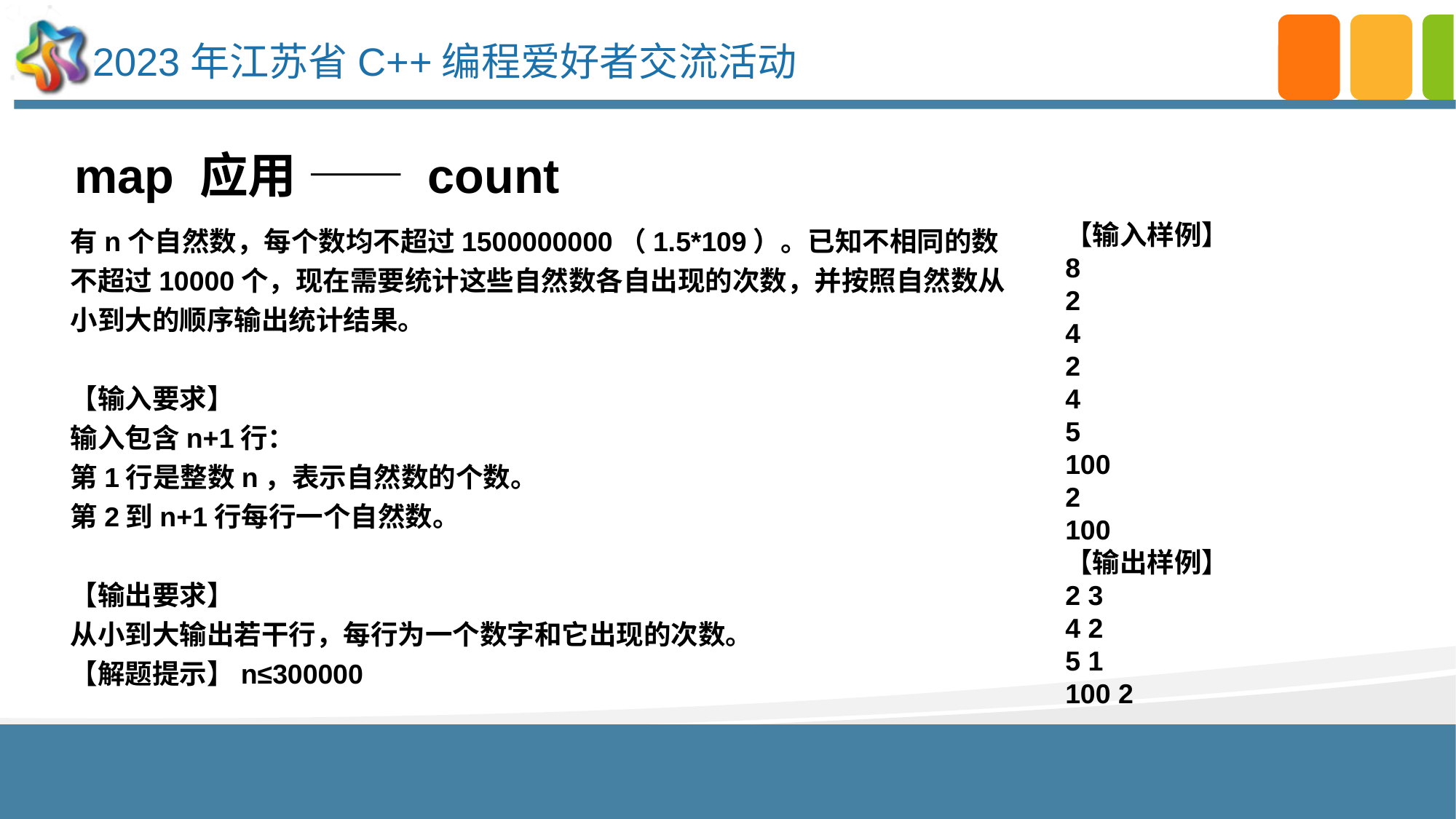

map 应用 —— count
有n个自然数，每个数均不超过1500000000（1.5*109）。已知不相同的数不超过10000个，现在需要统计这些自然数各自出现的次数，并按照自然数从小到大的顺序输出统计结果。

【输入要求】
输入包含n+1行：
第1行是整数n，表示自然数的个数。
第2到n+1行每行一个自然数。

【输出要求】
从小到大输出若干行，每行为一个数字和它出现的次数。
【解题提示】n≤300000
【输入样例】
8
2
4
2
4
5
100
2
100
【输出样例】
2 3
4 2
5 1
100 2